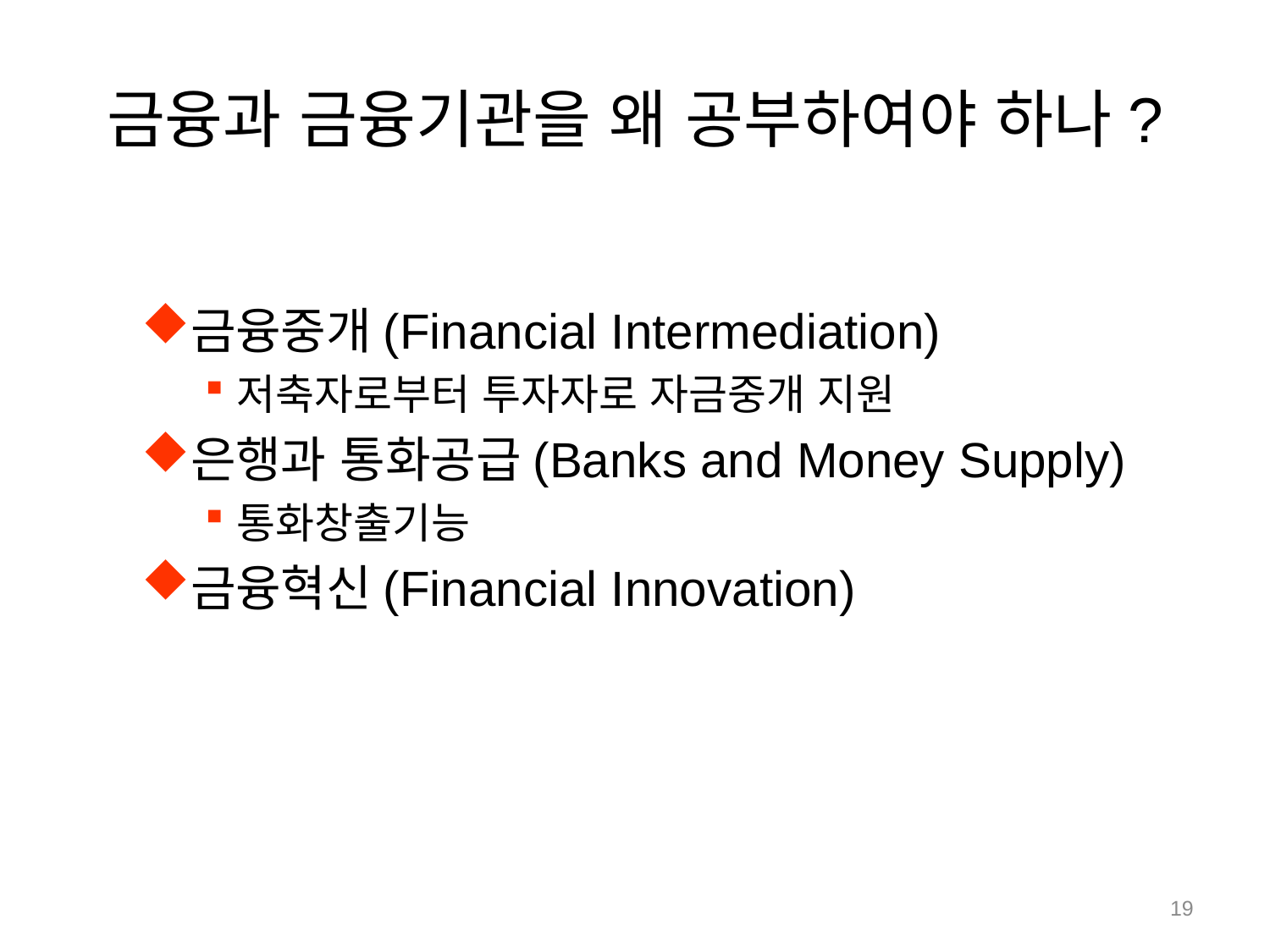

# 금융과 금융기관을 왜 공부하여야 하나?

금융중개(Financial Intermediation)
저축자로부터 투자자로 자금중개 지원
은행과 통화공급(Banks and Money Supply)
통화창출기능
금융혁신(Financial Innovation)

19